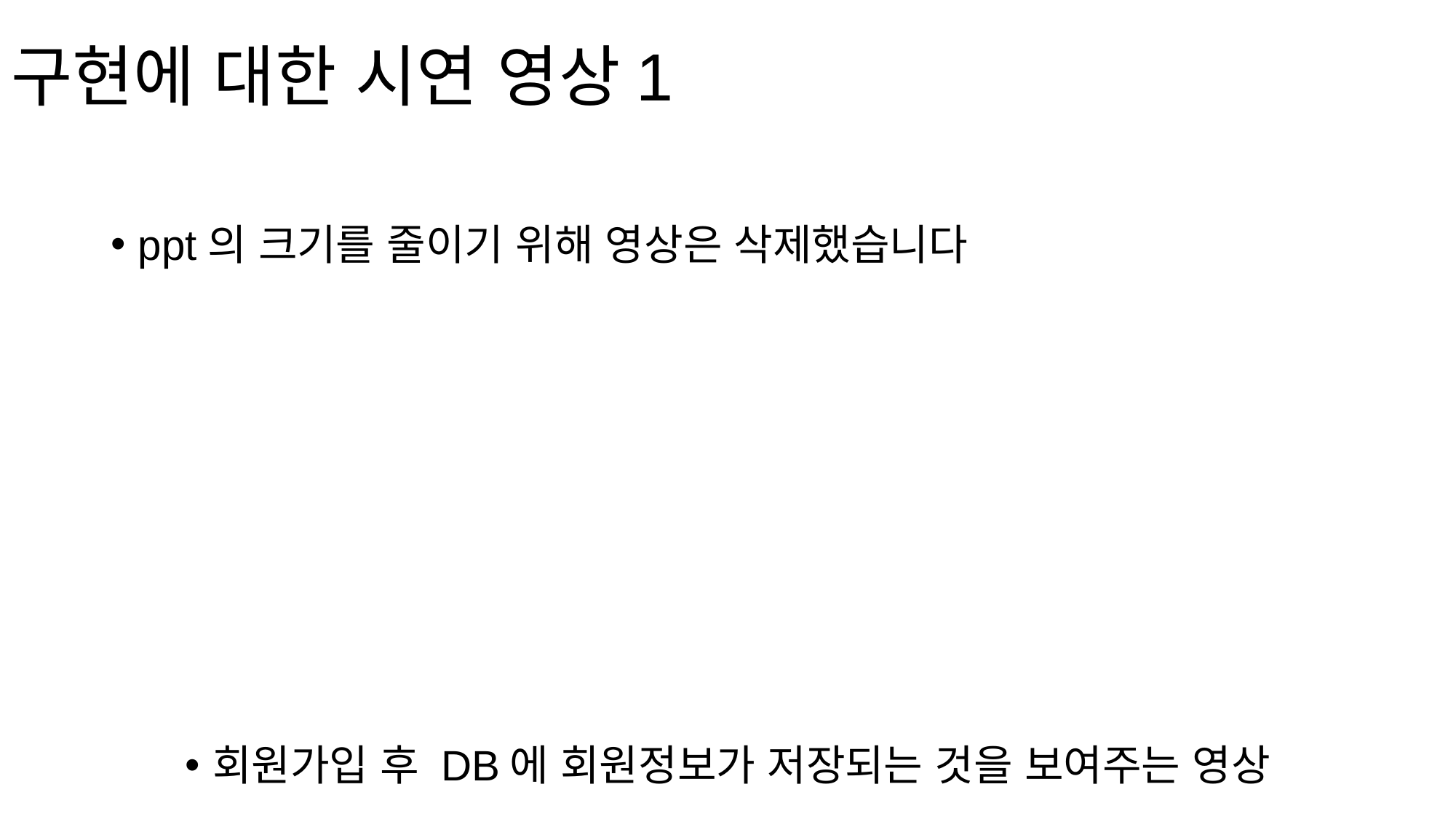

# 구현에 대한 시연 영상1
ppt의 크기를 줄이기 위해 영상은 삭제했습니다
회원가입 후 DB에 회원정보가 저장되는 것을 보여주는 영상